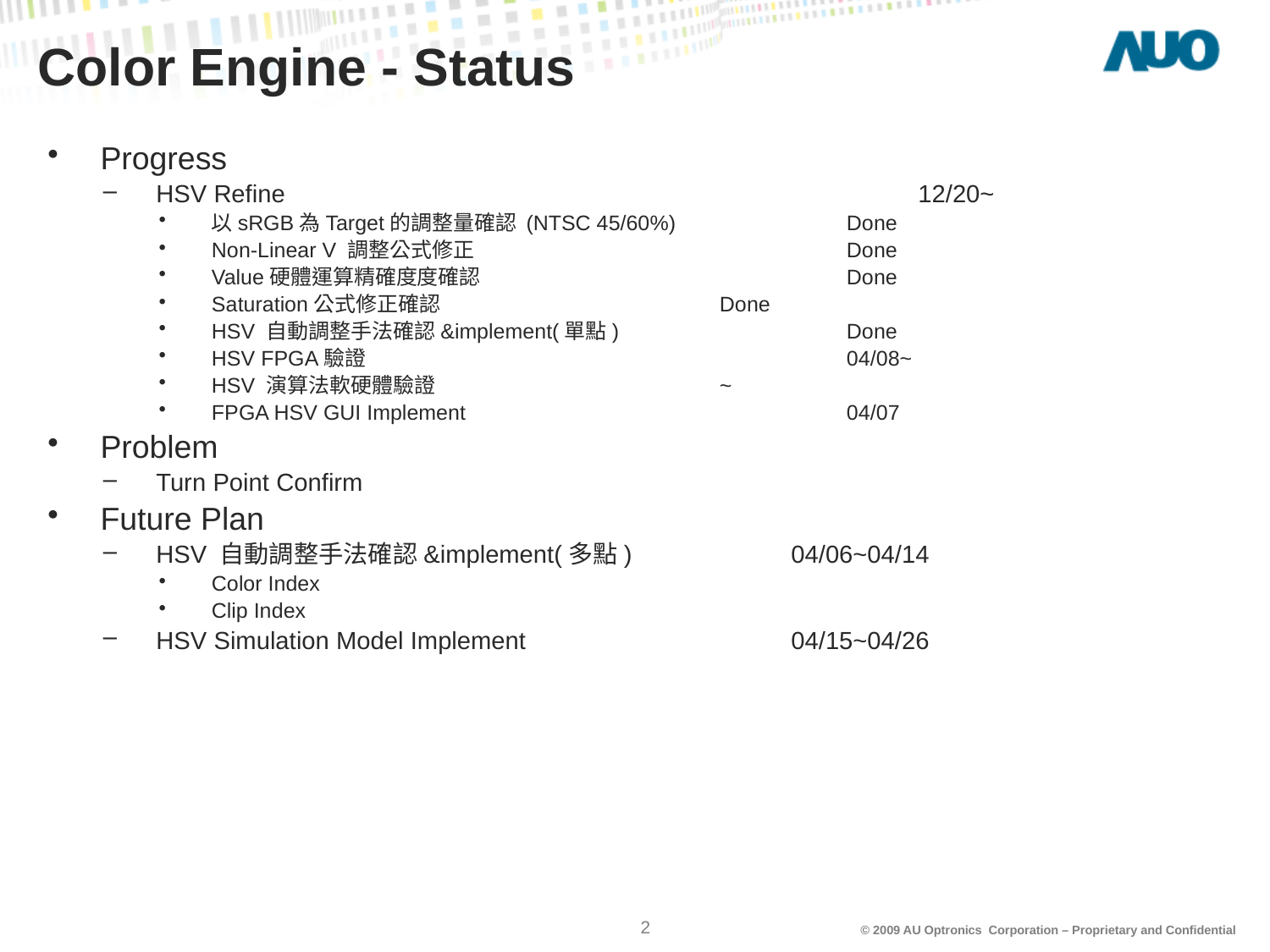

Color Engine - Status
Progress
HSV Refine					12/20~
以sRGB為Target的調整量確認 (NTSC 45/60%)		Done
Non-Linear V 調整公式修正			Done
Value硬體運算精確度度確認			Done
Saturation公式修正確認			Done
HSV 自動調整手法確認&implement(單點)		Done
HSV FPGA驗證				04/08~
HSV 演算法軟硬體驗證			~
FPGA HSV GUI Implement			04/07
Problem
Turn Point Confirm
Future Plan
HSV 自動調整手法確認&implement(多點)		04/06~04/14
Color Index
Clip Index
HSV Simulation Model Implement			04/15~04/26